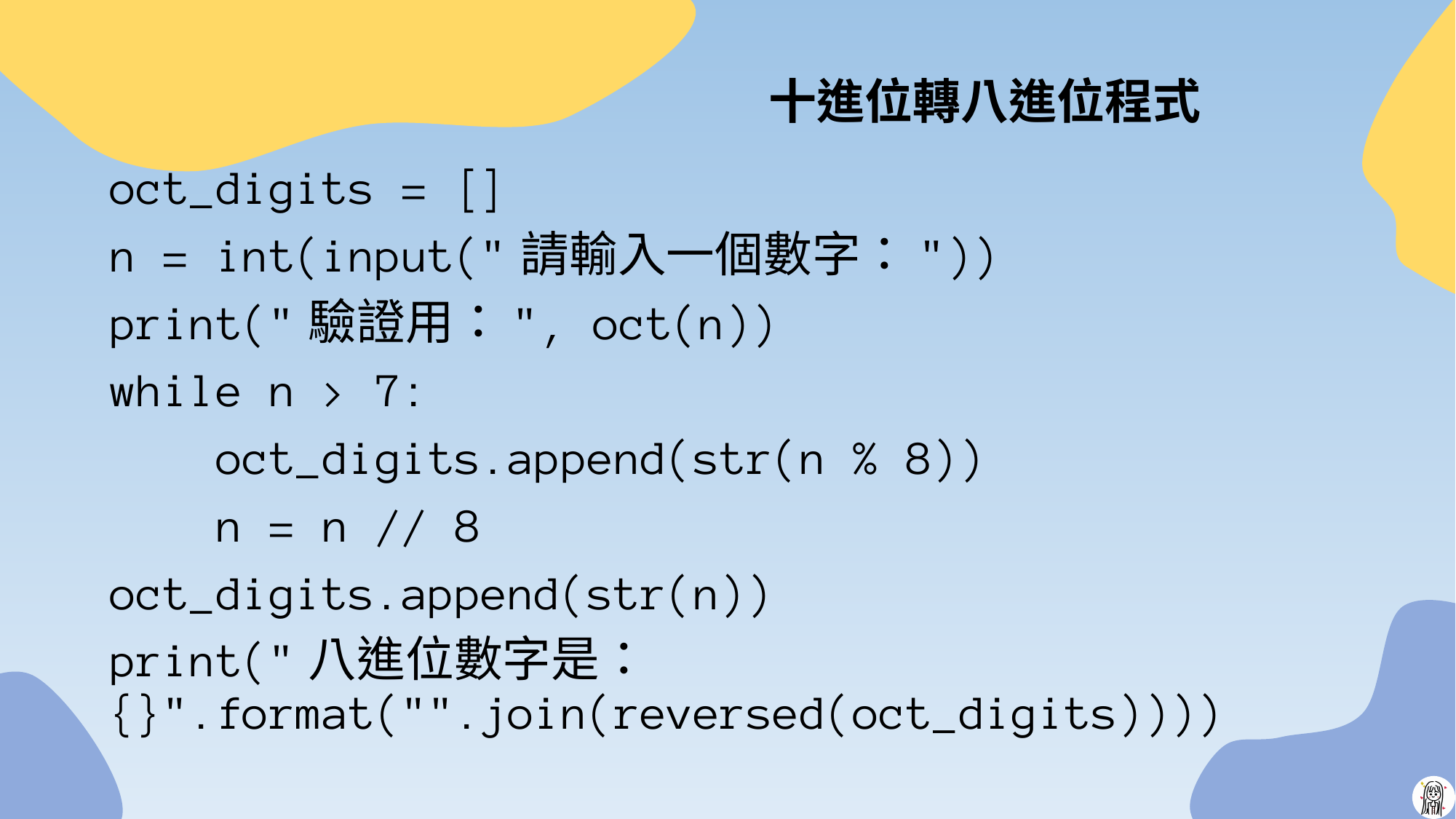

# 十進位轉八進位程式
oct_digits = []
n = int(input("請輸入一個數字："))
print("驗證用：", oct(n))
while n > 7:
    oct_digits.append(str(n % 8))
    n = n // 8
oct_digits.append(str(n))
print("八進位數字是：{}".format("".join(reversed(oct_digits))))
36